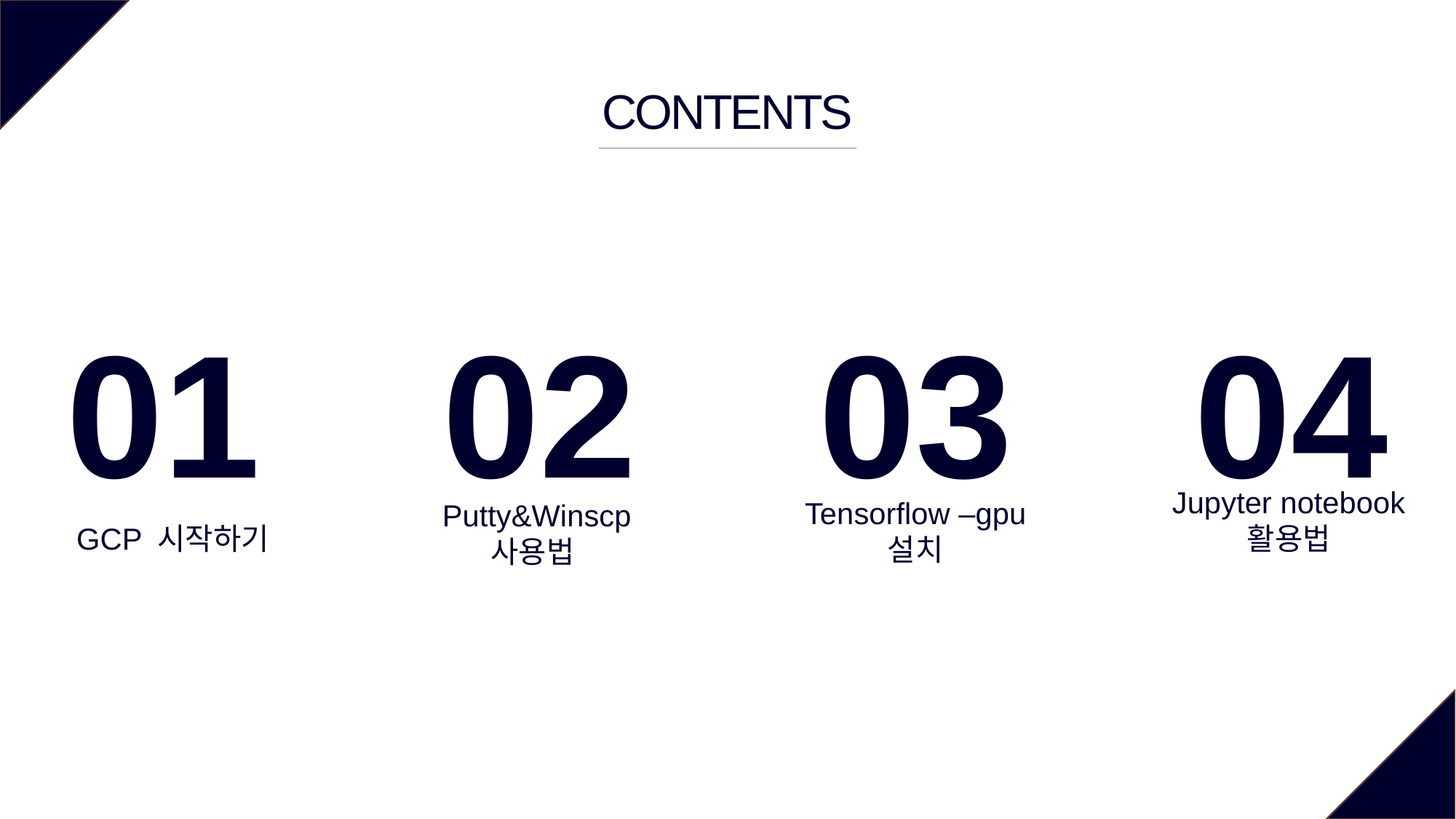

CONTENTS
01
02
03
04
GCP 시작하기
Jupyter notebook 활용법
Tensorflow –gpu 설치
Putty&Winscp 사용법